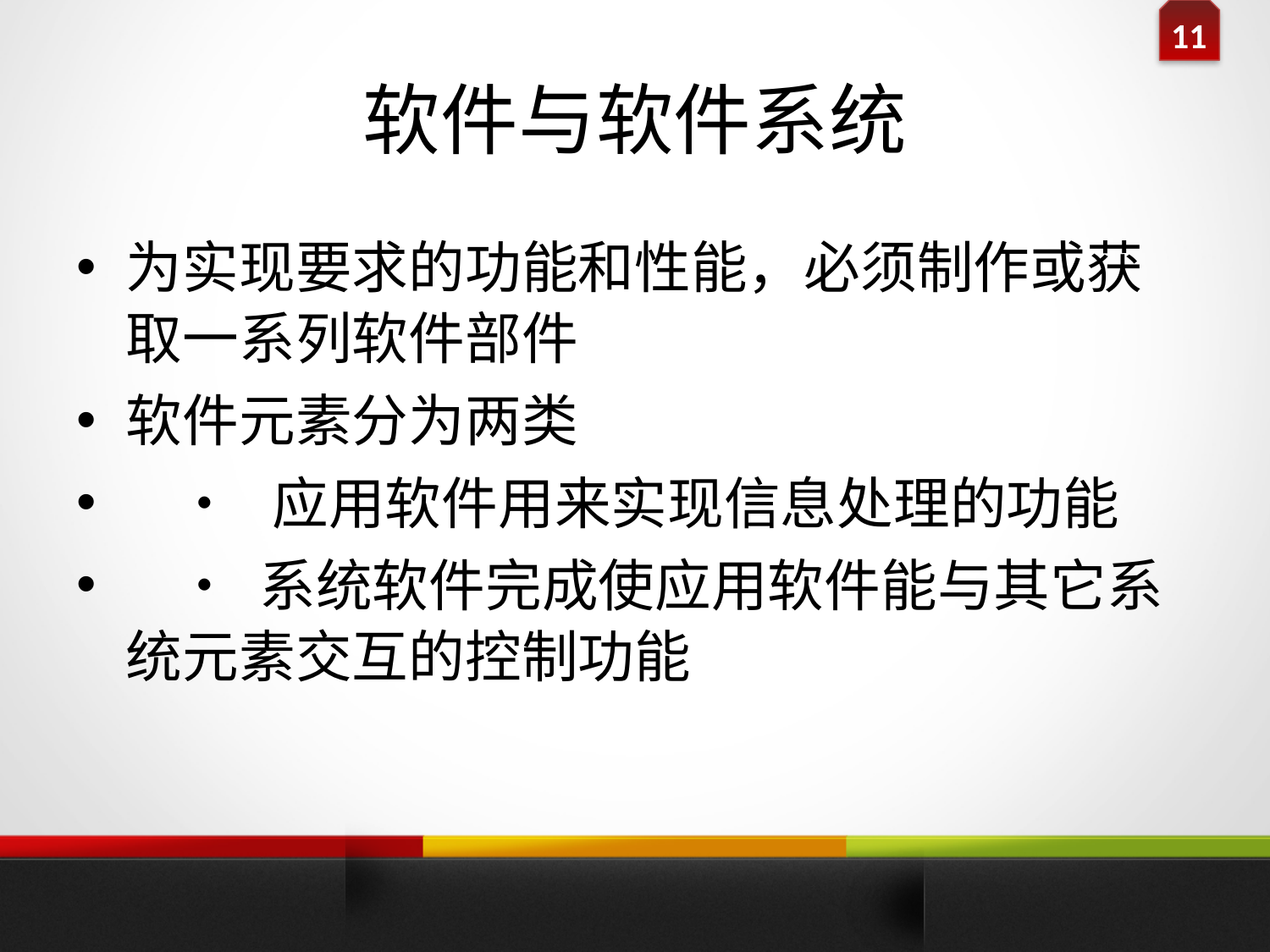

# 软件与软件系统
为实现要求的功能和性能，必须制作或获取一系列软件部件
软件元素分为两类
    •  应用软件用来实现信息处理的功能
    • 系统软件完成使应用软件能与其它系统元素交互的控制功能